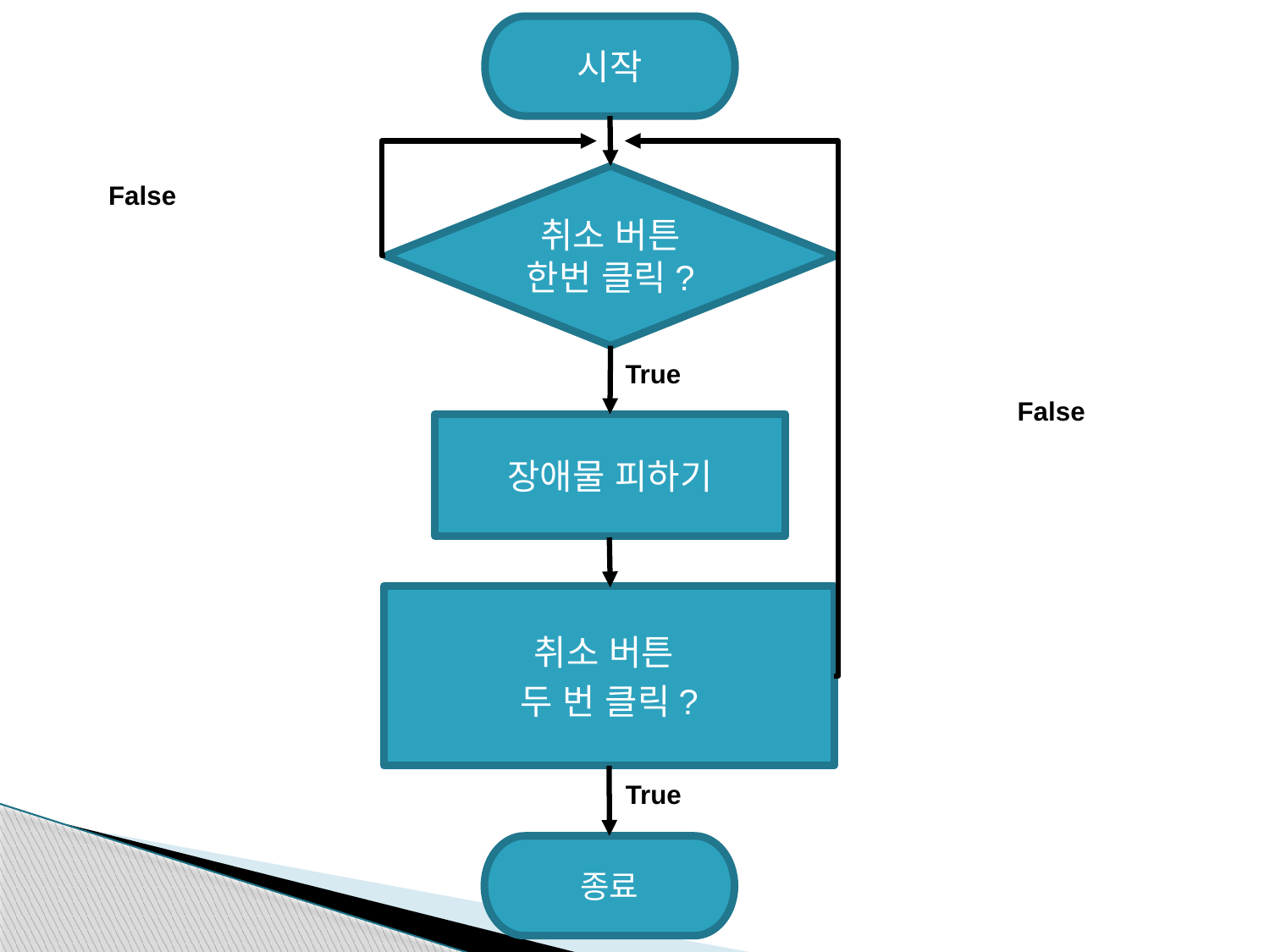

시작
취소 버튼
한번 클릭?
False
True
False
장애물 피하기
취소 버튼
두 번 클릭?
True
종료